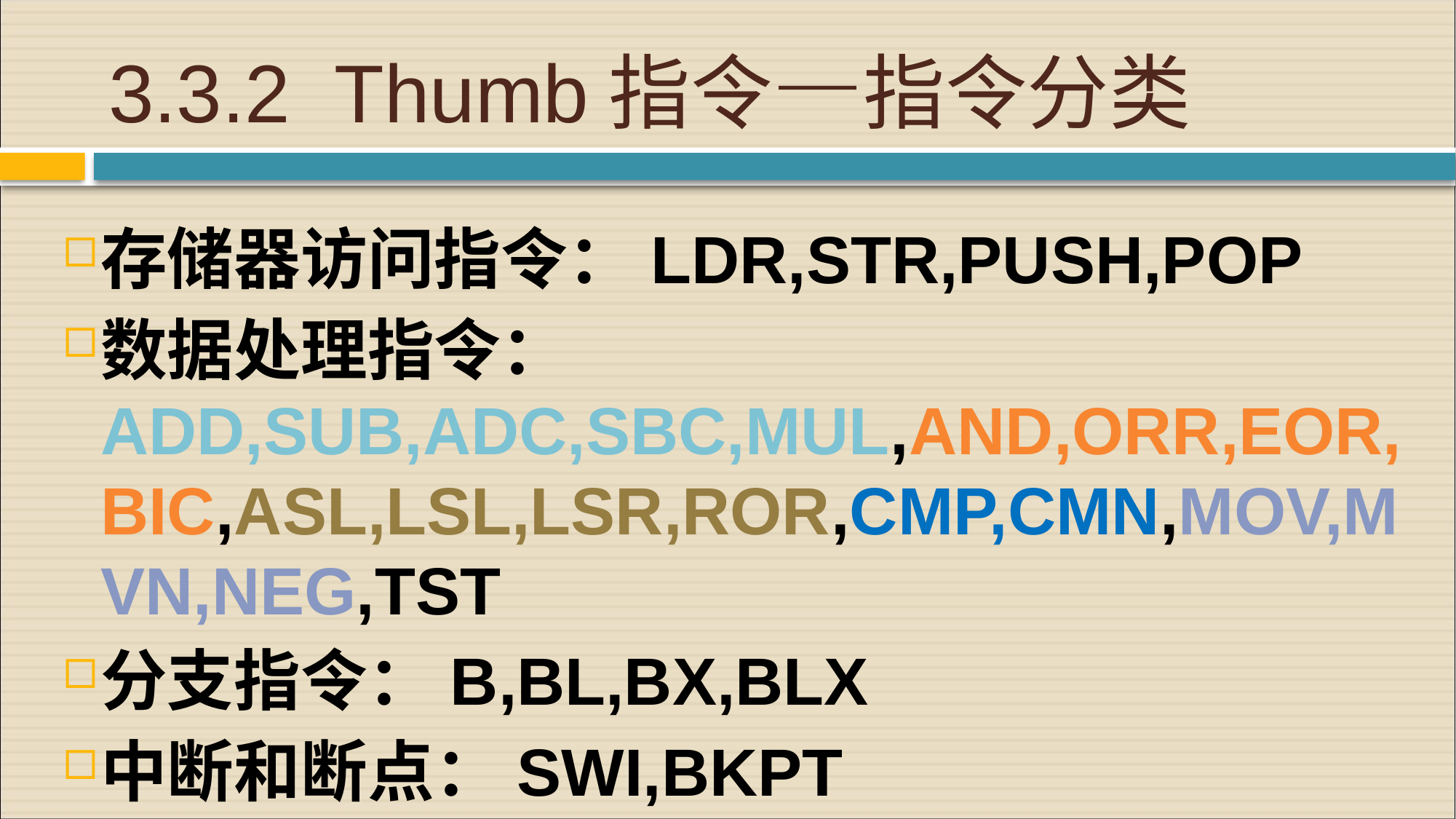

# 3.3.2  Thumb指令—指令分类
存储器访问指令：LDR,STR,PUSH,POP
数据处理指令：ADD,SUB,ADC,SBC,MUL,AND,ORR,EOR,BIC,ASL,LSL,LSR,ROR,CMP,CMN,MOV,MVN,NEG,TST
分支指令：B,BL,BX,BLX
中断和断点：SWI,BKPT